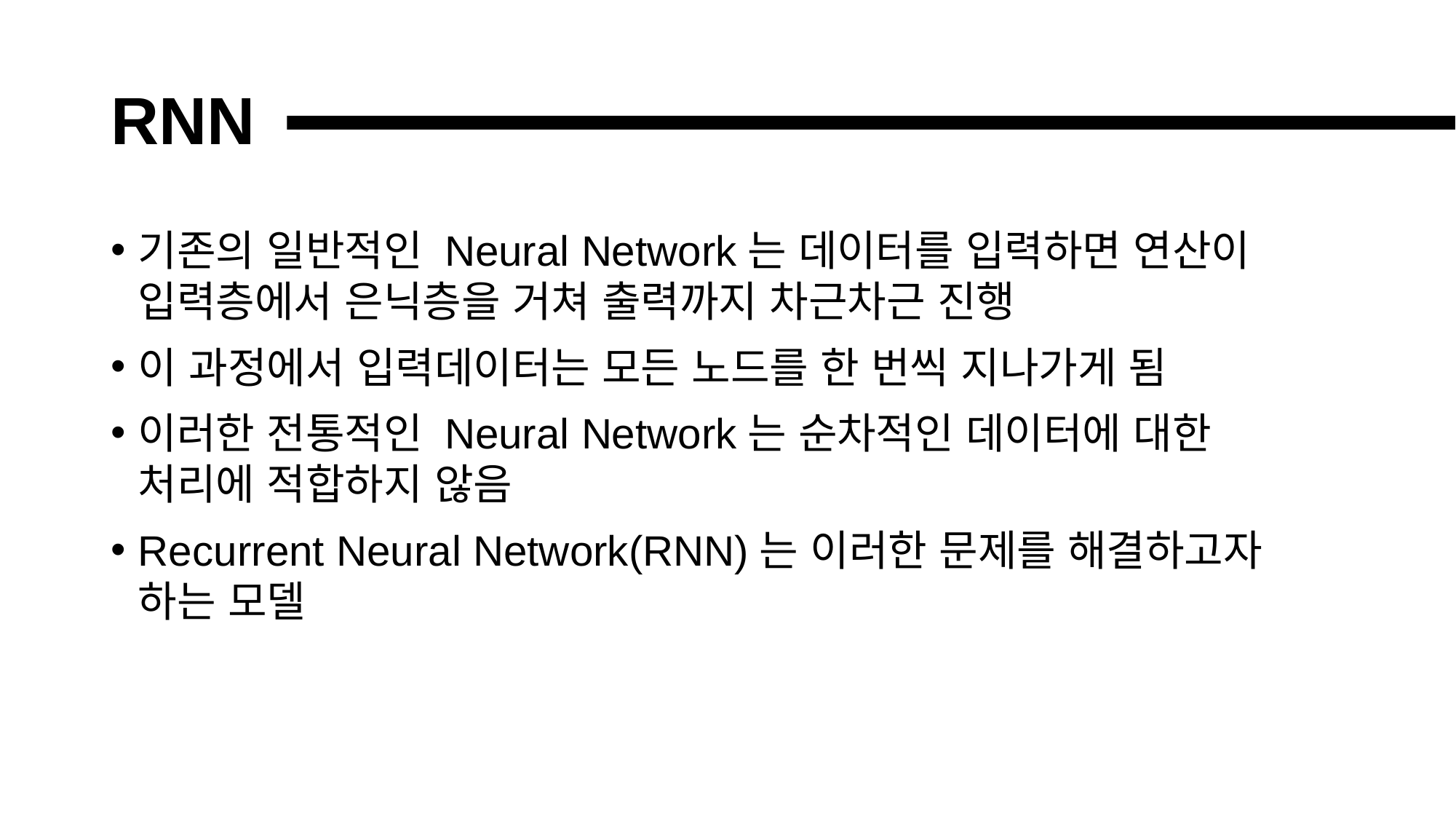

# RNN
기존의 일반적인 Neural Network는 데이터를 입력하면 연산이 입력층에서 은닉층을 거쳐 출력까지 차근차근 진행
이 과정에서 입력데이터는 모든 노드를 한 번씩 지나가게 됨
이러한 전통적인 Neural Network는 순차적인 데이터에 대한  처리에 적합하지 않음
Recurrent Neural Network(RNN)는 이러한 문제를 해결하고자 하는 모델